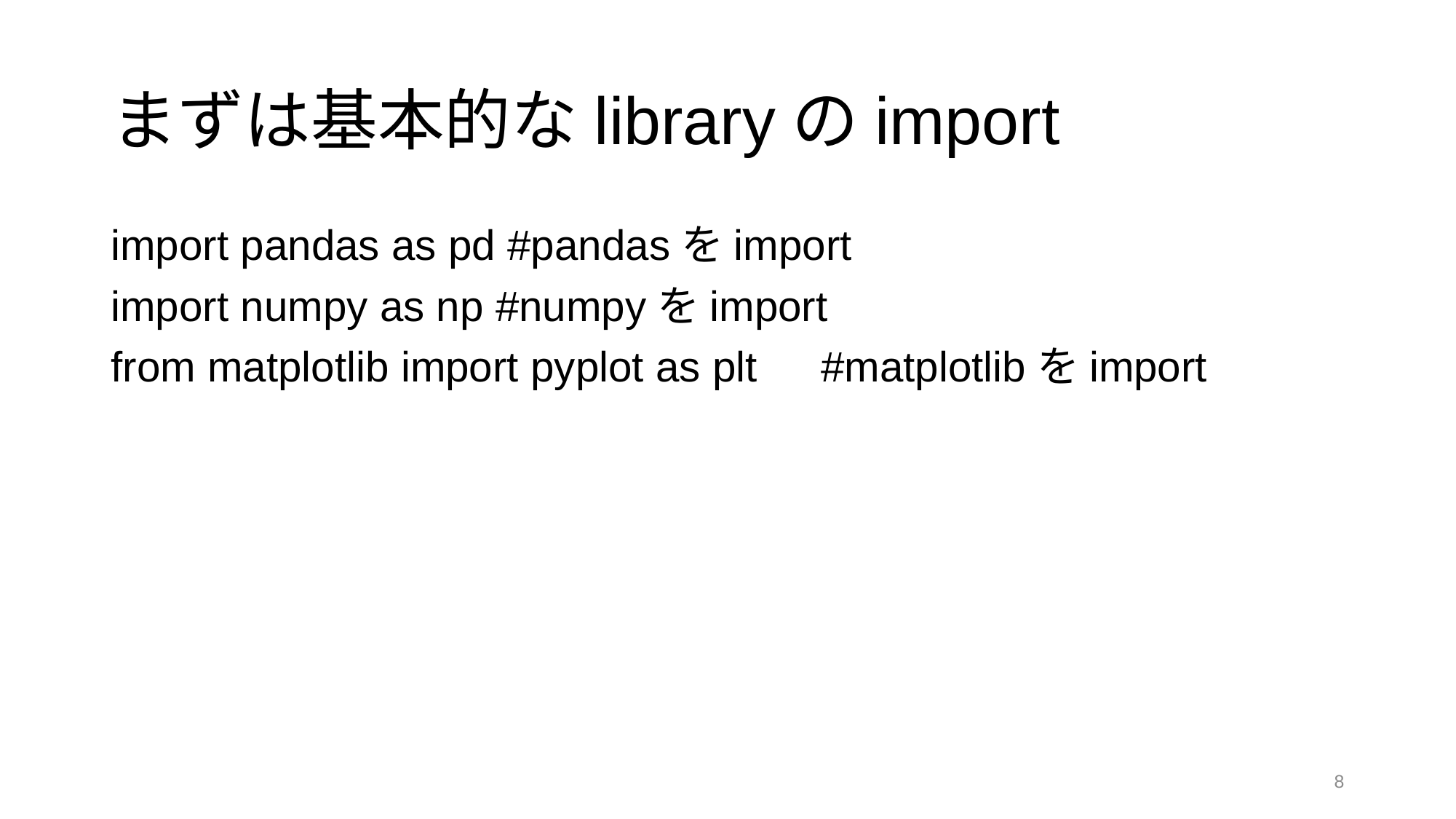

# まずは基本的なlibraryのimport
import pandas as pd #pandasをimport
import numpy as np #numpyをimport
from matplotlib import pyplot as plt　#matplotlibをimport
8